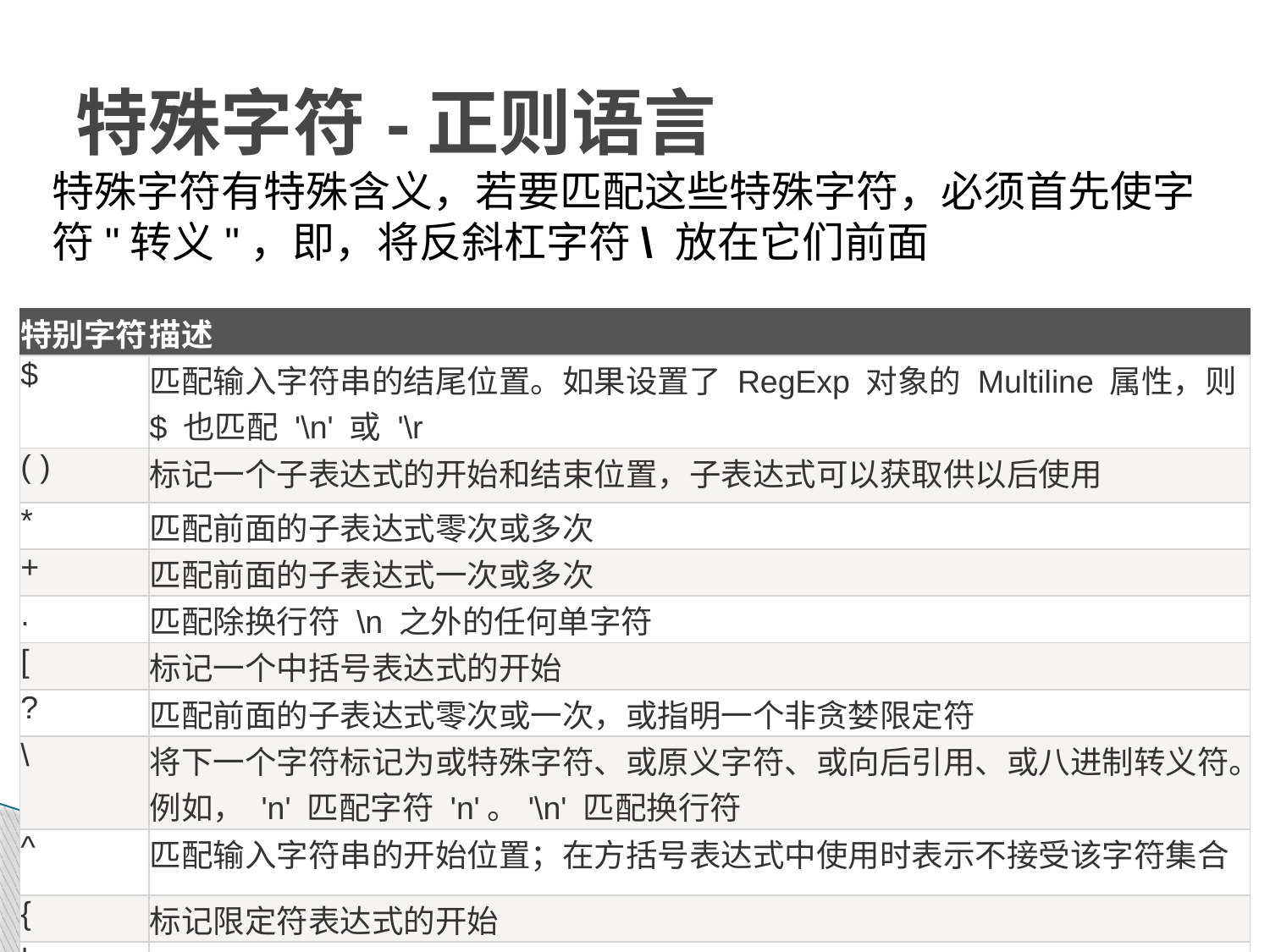

# 特殊字符-正则语言
特殊字符有特殊含义，若要匹配这些特殊字符，必须首先使字符"转义"，即，将反斜杠字符\ 放在它们前面
| 特别字符 | 描述 |
| --- | --- |
| $ | 匹配输入字符串的结尾位置。如果设置了 RegExp 对象的 Multiline 属性，则 $ 也匹配 '\n' 或 '\r |
| ( ) | 标记一个子表达式的开始和结束位置，子表达式可以获取供以后使用 |
| \* | 匹配前面的子表达式零次或多次 |
| + | 匹配前面的子表达式一次或多次 |
| . | 匹配除换行符 \n 之外的任何单字符 |
| [ | 标记一个中括号表达式的开始 |
| ? | 匹配前面的子表达式零次或一次，或指明一个非贪婪限定符 |
| \ | 将下一个字符标记为或特殊字符、或原义字符、或向后引用、或八进制转义符。例如， 'n' 匹配字符 'n'。'\n' 匹配换行符 |
| ^ | 匹配输入字符串的开始位置；在方括号表达式中使用时表示不接受该字符集合 |
| { | 标记限定符表达式的开始 |
| | | 指明两项之间的一个选择 |